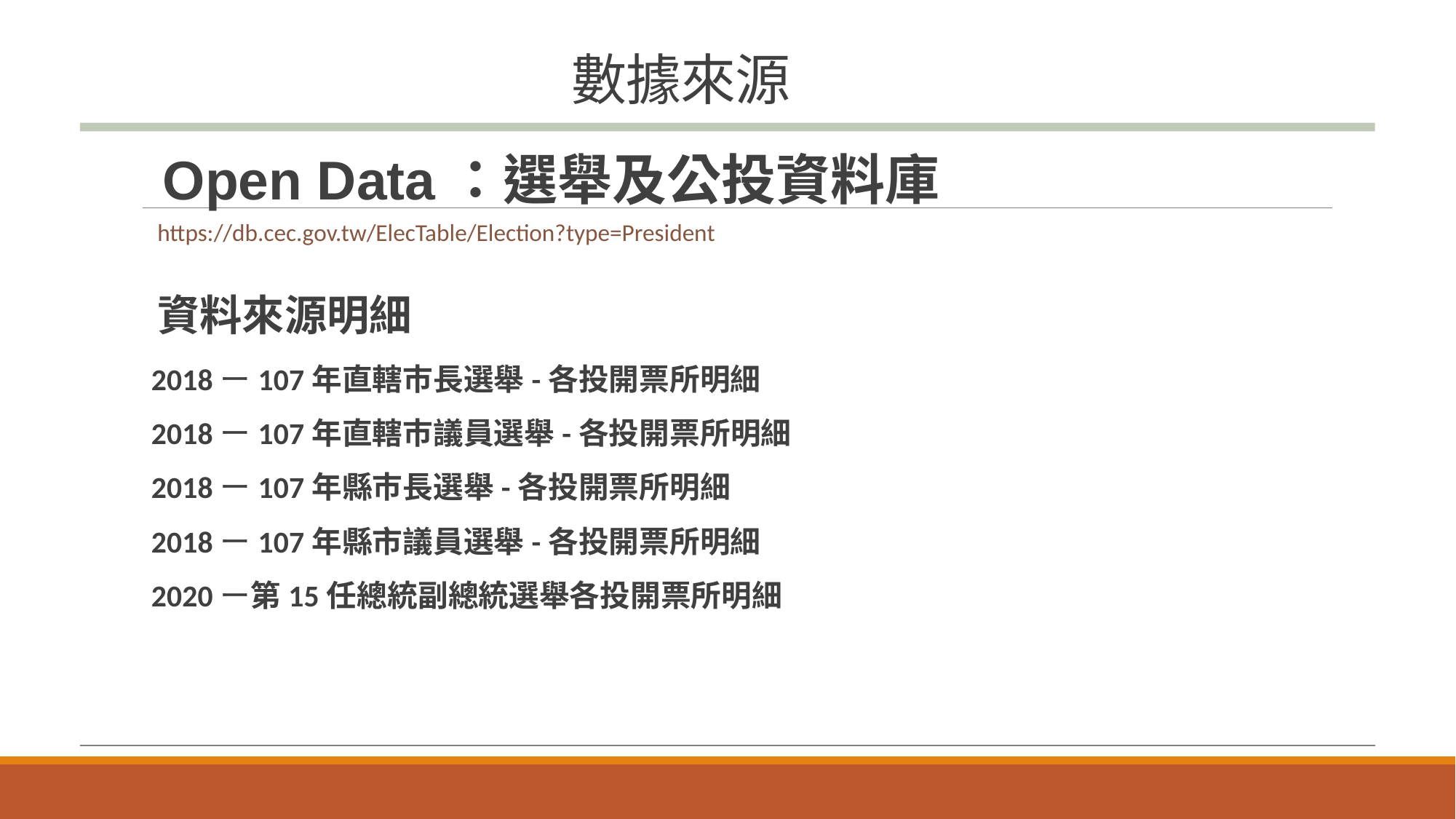

# 數據來源

 Open Data：選舉及公投資料庫
https://db.cec.gov.tw/ElecTable/Election?type=President

資料來源明細
       2018ー107年直轄市長選舉-各投開票所明細
       2018ー107年直轄市議員選舉-各投開票所明細
       2018ー107年縣市長選舉-各投開票所明細
       2018ー107年縣市議員選舉-各投開票所明細
       2020ー第15任總統副總統選舉各投開票所明細